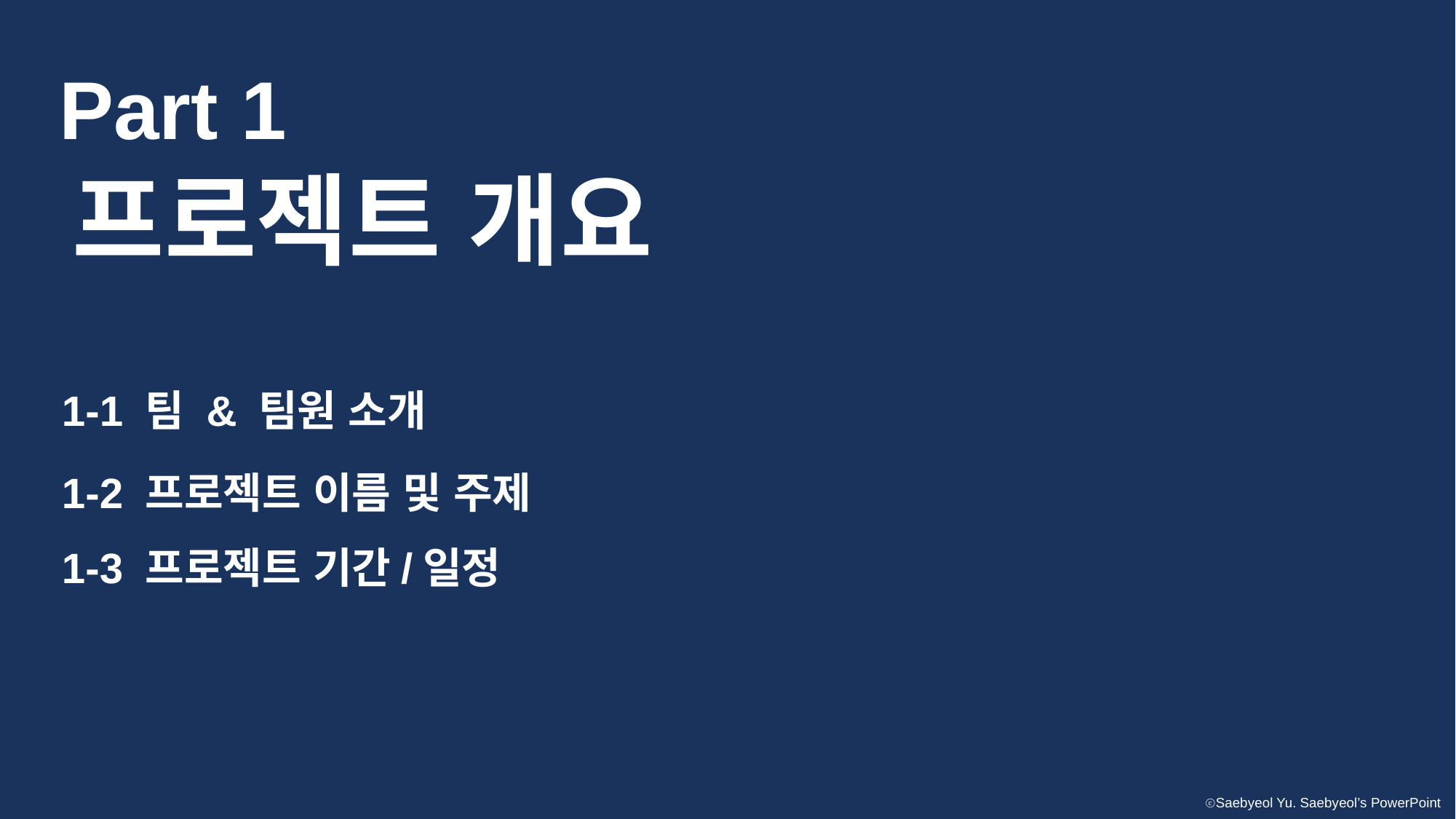

Part 1
프로젝트 개요
1-1 팀 & 팀원 소개
1-2 프로젝트 이름 및 주제
1-3 프로젝트 기간/일정